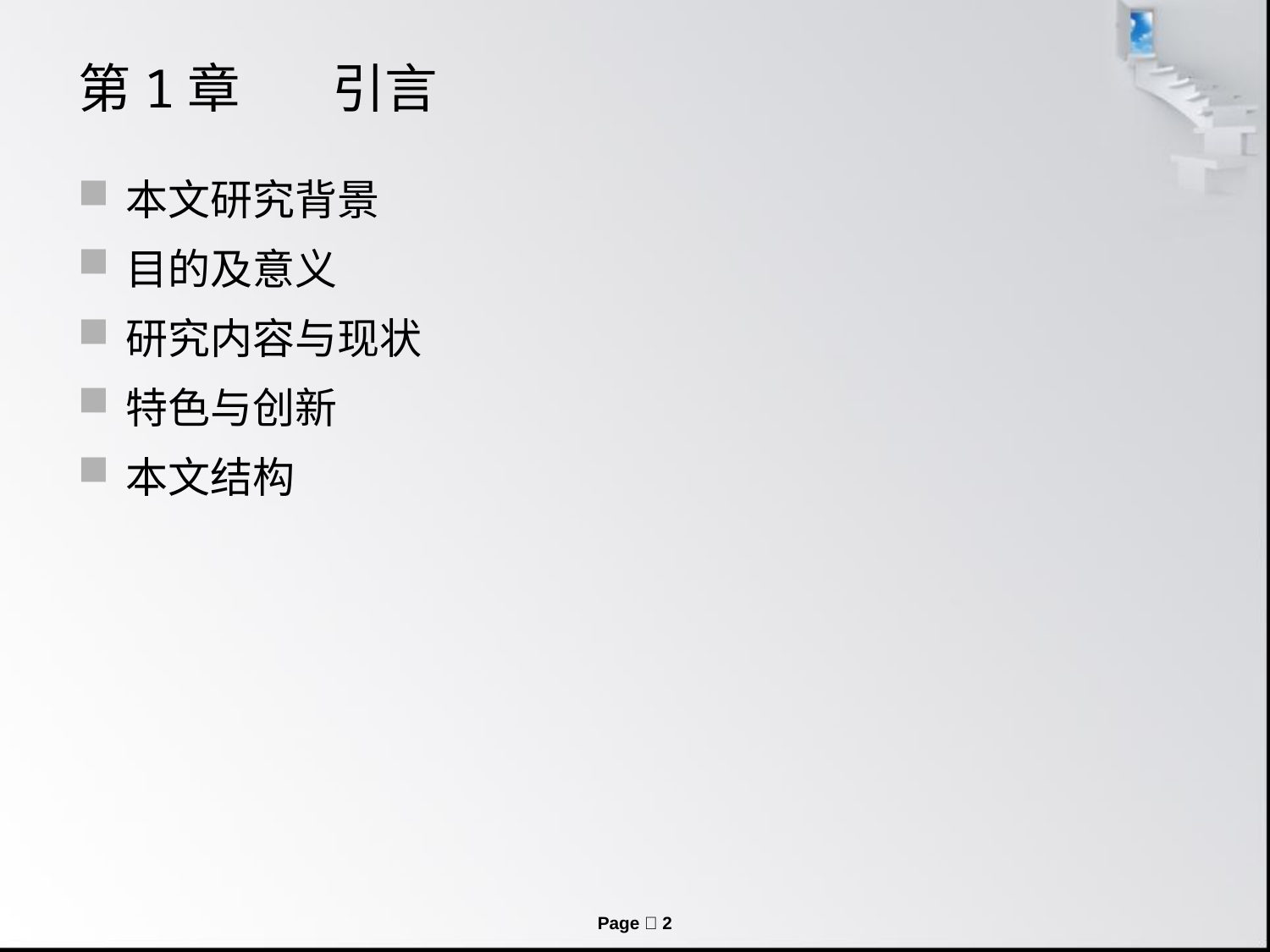

# 第1章	引言
本文研究背景
目的及意义
研究内容与现状
特色与创新
本文结构